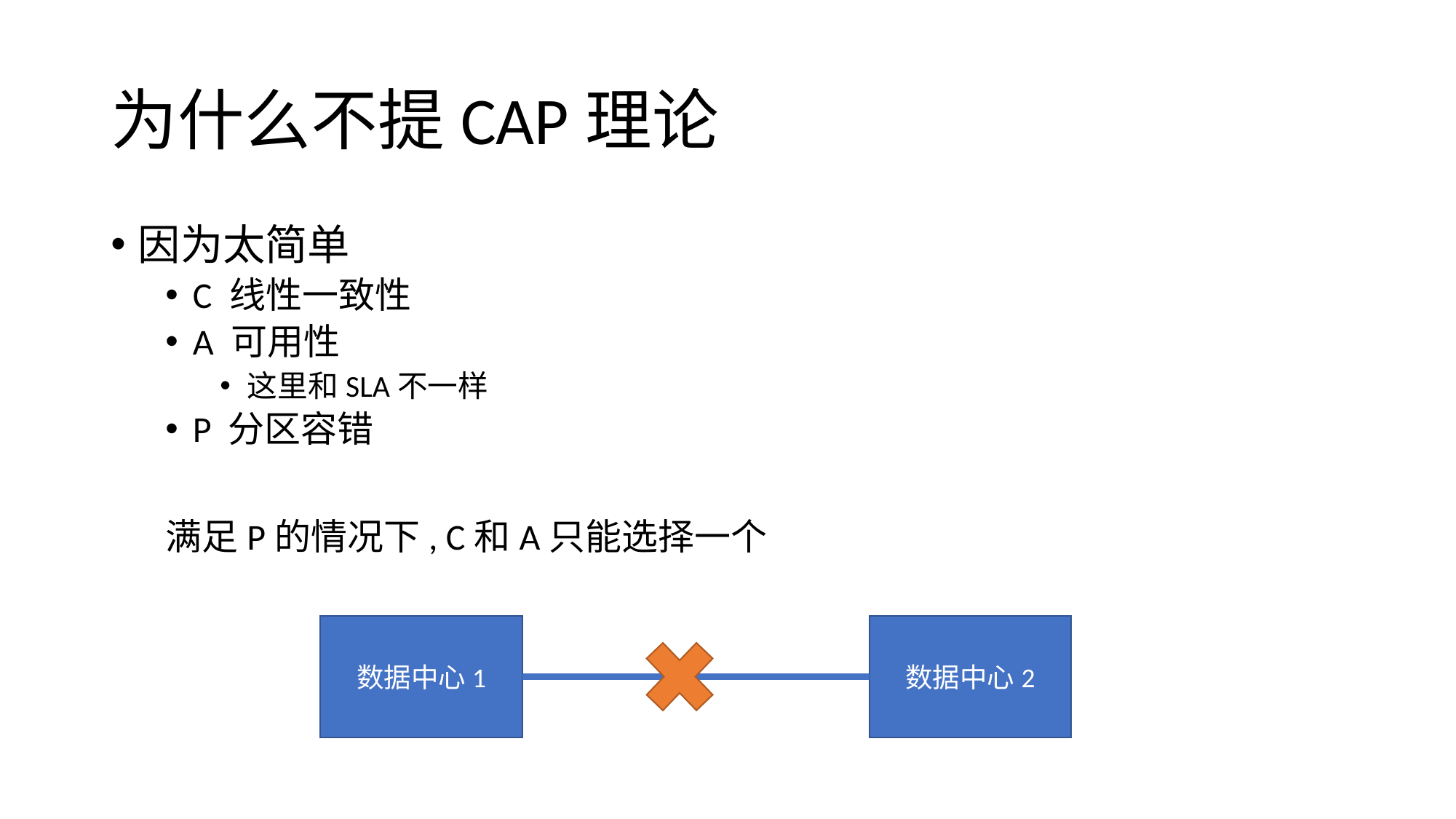

# 为什么不提CAP理论
因为太简单
C 线性一致性
A 可用性
这里和SLA不一样
P 分区容错

满足P的情况下, C和A只能选择一个

数据中心2
数据中心1